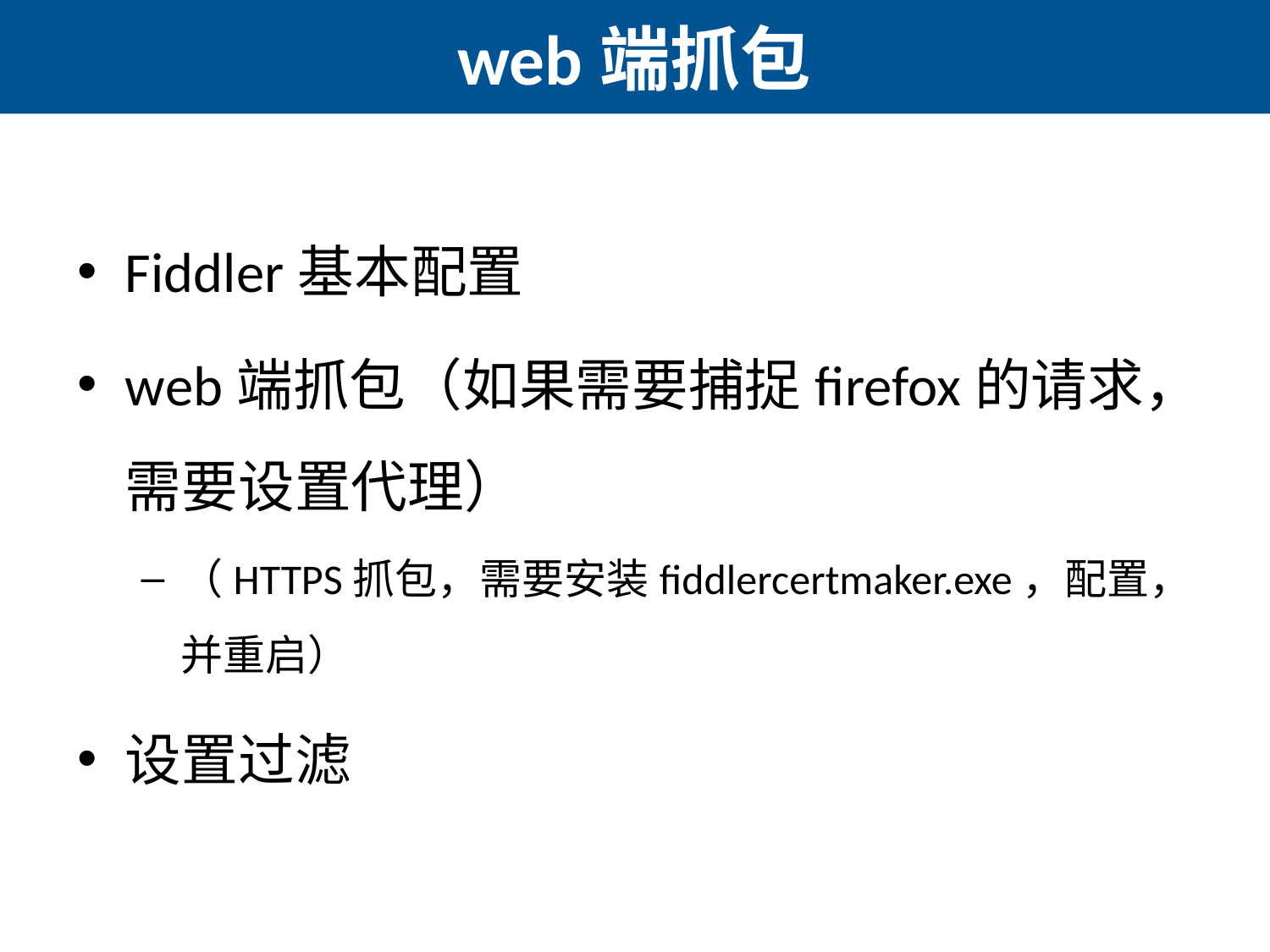

# web端抓包
Fiddler基本配置
web端抓包（如果需要捕捉firefox的请求，需要设置代理）
（HTTPS抓包，需要安装fiddlercertmaker.exe，配置，并重启）
设置过滤